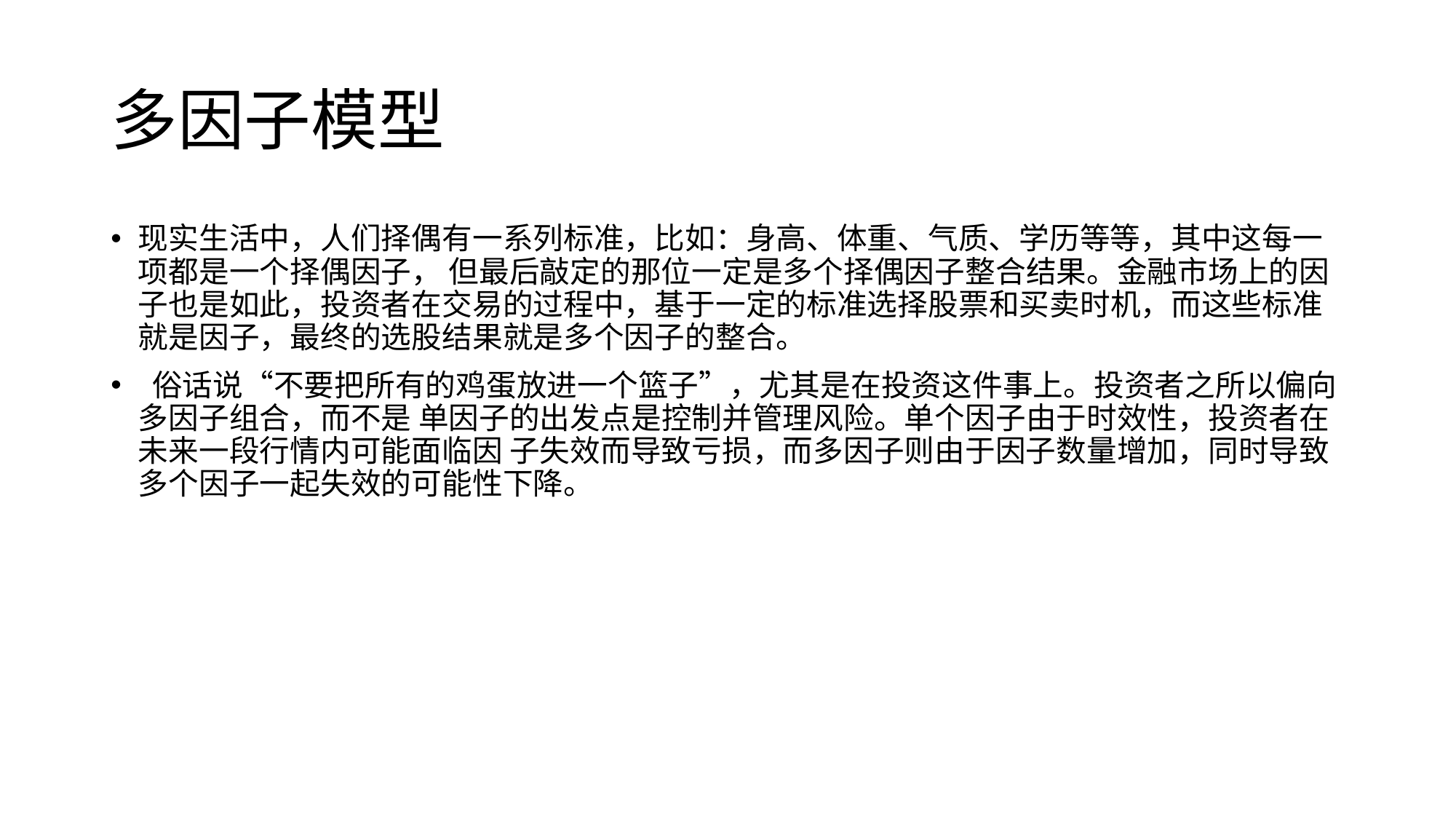

# 多因子模型
现实生活中，人们择偶有一系列标准，比如：身高、体重、气质、学历等等，其中这每一项都是一个择偶因子， 但最后敲定的那位一定是多个择偶因子整合结果。金融市场上的因子也是如此，投资者在交易的过程中，基于一定的标准选择股票和买卖时机，而这些标准就是因子，最终的选股结果就是多个因子的整合。
 俗话说“不要把所有的鸡蛋放进一个篮子”，尤其是在投资这件事上。投资者之所以偏向多因子组合，而不是 单因子的出发点是控制并管理风险。单个因子由于时效性，投资者在未来一段行情内可能面临因 子失效而导致亏损，而多因子则由于因子数量增加，同时导致多个因子一起失效的可能性下降。